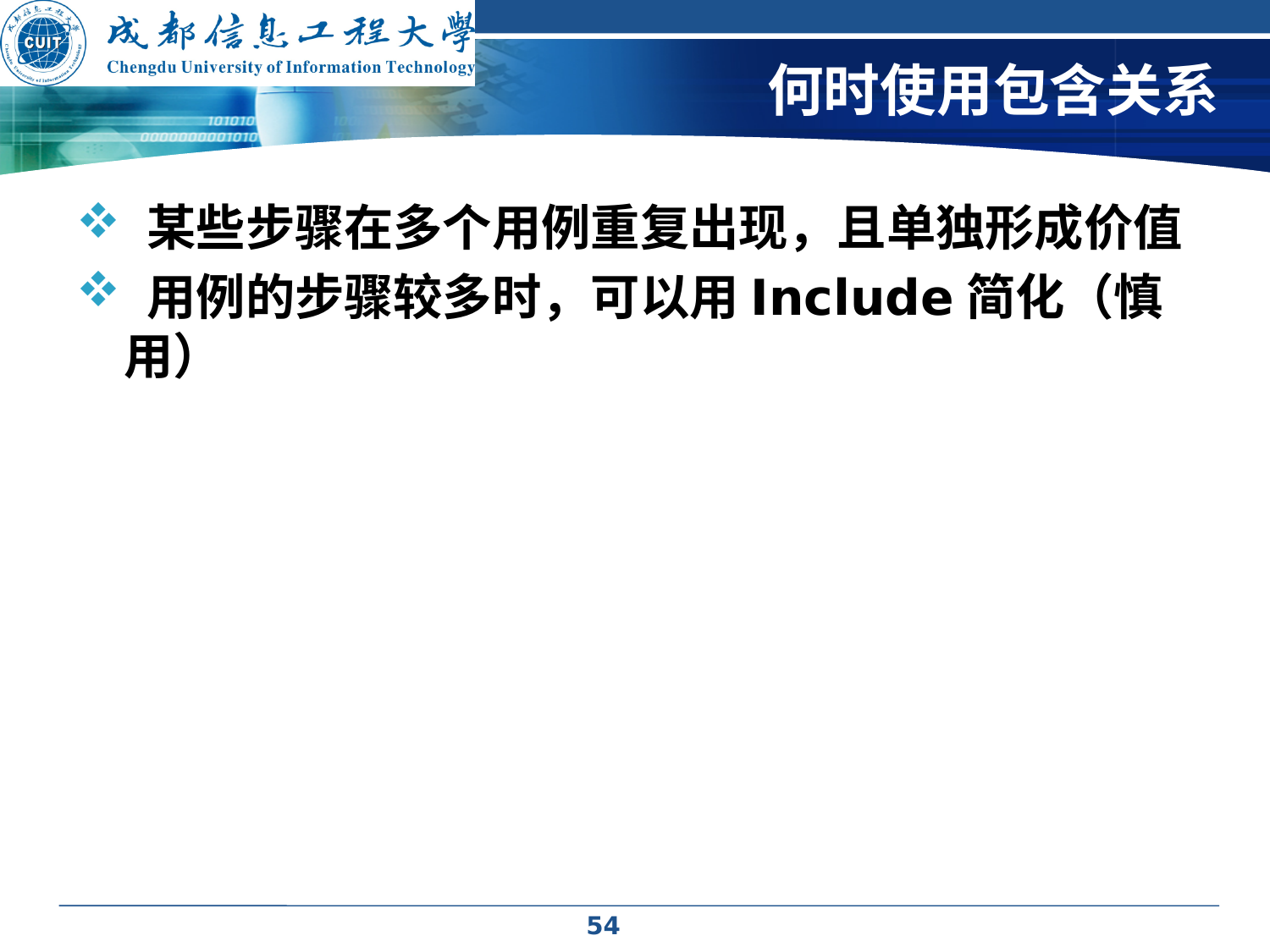

# 何时使用包含关系
 某些步骤在多个用例重复出现，且单独形成价值
 用例的步骤较多时，可以用Include简化（慎用）

54